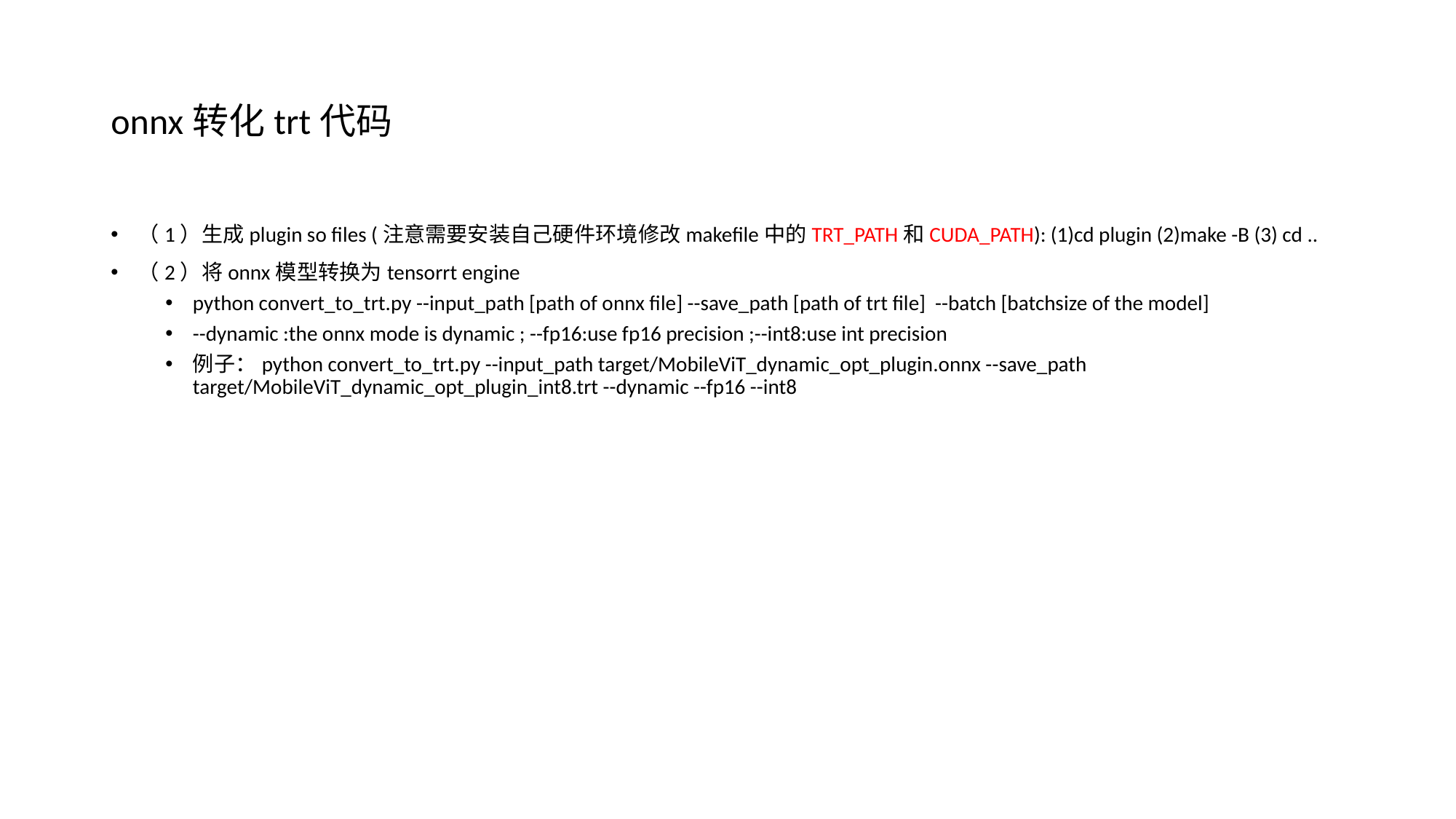

# onnx转化trt代码
（1）生成plugin so files (注意需要安装自己硬件环境修改makefile中的TRT_PATH和CUDA_PATH): (1)cd plugin (2)make -B (3) cd ..
（2）将onnx模型转换为tensorrt engine
python convert_to_trt.py --input_path [path of onnx file] --save_path [path of trt file]  --batch [batchsize of the model]
--dynamic :the onnx mode is dynamic ; --fp16:use fp16 precision ;--int8:use int precision
例子：python convert_to_trt.py --input_path target/MobileViT_dynamic_opt_plugin.onnx --save_path target/MobileViT_dynamic_opt_plugin_int8.trt --dynamic --fp16 --int8